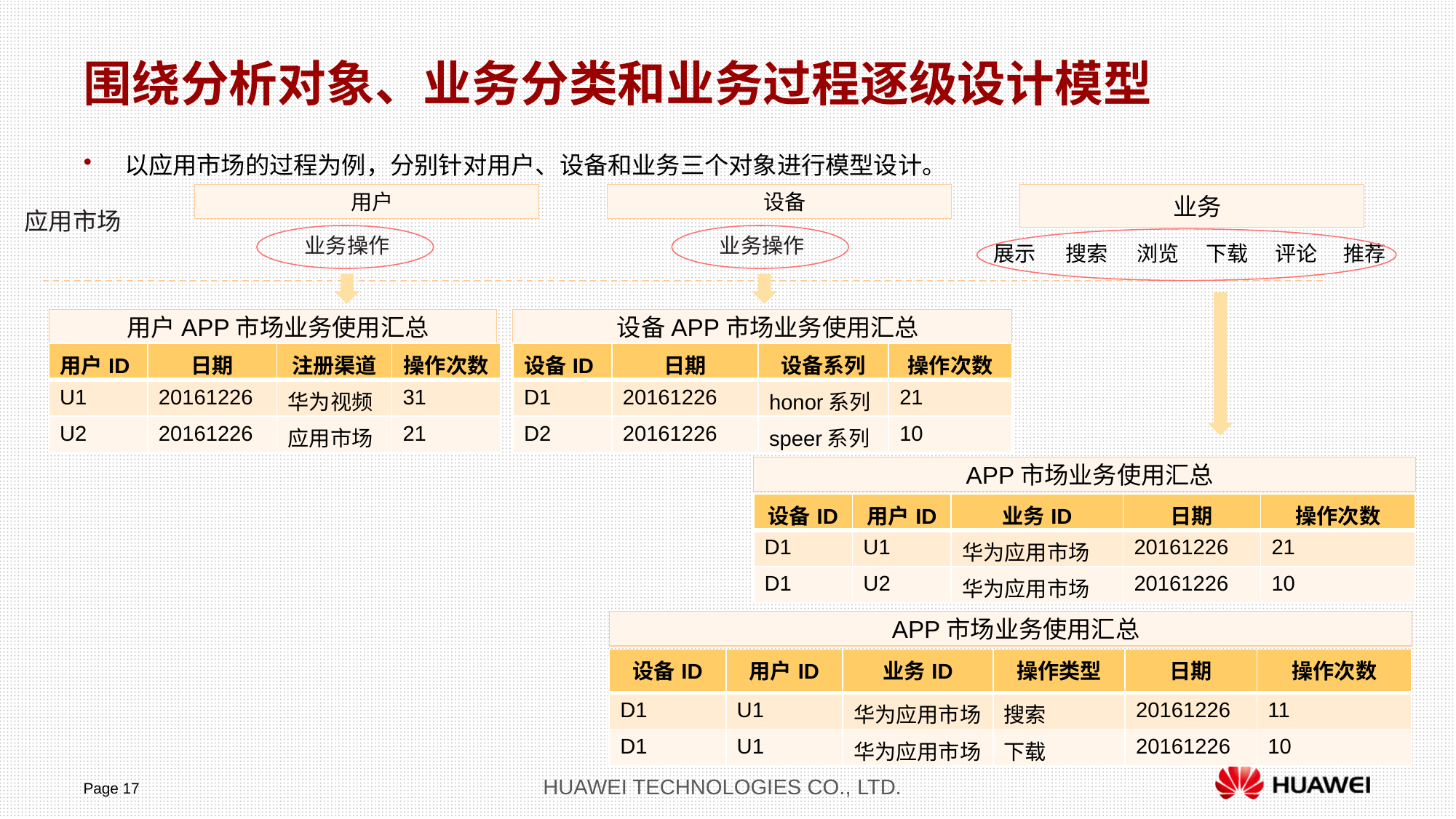

围绕分析对象、业务分类和业务过程逐级设计模型
以应用市场的过程为例，分别针对用户、设备和业务三个对象进行模型设计。
用户
设备
业务
应用市场

业务操作

业务操作

展示
搜索
浏览
下载
评论
推荐

用户APP市场业务使用汇总
设备APP市场业务使用汇总
| 用户ID | 日期 | 注册渠道 | 操作次数 |
| --- | --- | --- | --- |
| U1 | 20161226 | 华为视频 | 31 |
| U2 | 20161226 | 应用市场 | 21 |
| 设备ID | 日期 | 设备系列 | 操作次数 |
| --- | --- | --- | --- |
| D1 | 20161226 | honor系列 | 21 |
| D2 | 20161226 | speer系列 | 10 |

APP市场业务使用汇总
| 设备ID | 用户ID | 业务ID | 日期 | 操作次数 |
| --- | --- | --- | --- | --- |
| D1 | U1 | 华为应用市场 | 20161226 | 21 |
| D1 | U2 | 华为应用市场 | 20161226 | 10 |
APP市场业务使用汇总
| 设备ID | 用户ID | 业务ID | 操作类型 | 日期 | 操作次数 |
| --- | --- | --- | --- | --- | --- |
| D1 | U1 | 华为应用市场 | 搜索 | 20161226 | 11 |
| D1 | U1 | 华为应用市场 | 下载 | 20161226 | 10 |